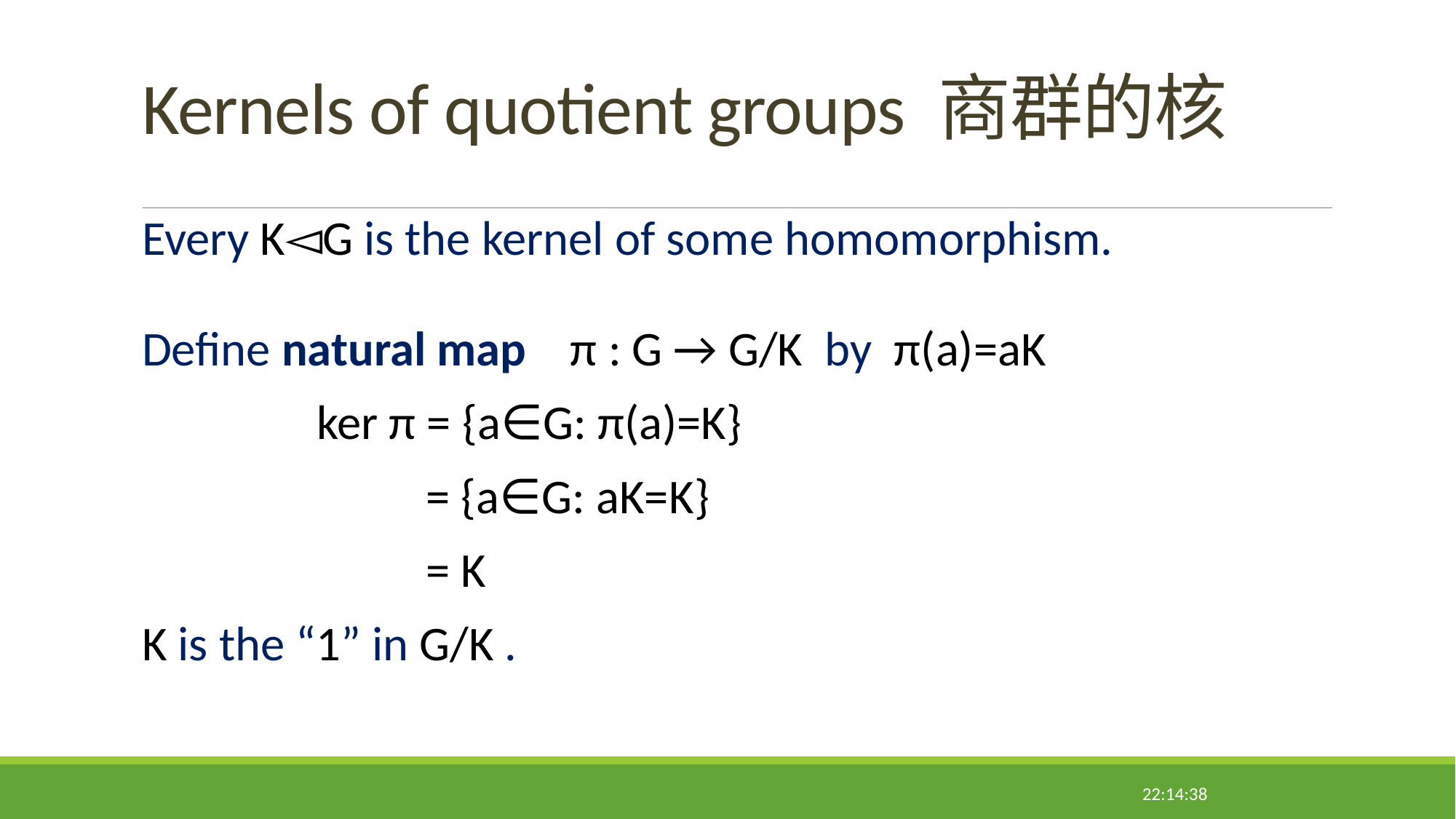

# Kernels of quotient groups 商群的核
Every K◅G is the kernel of some homomorphism.

Define natural map    π : G → G/K  by  π(a)=aK
                ker π = {a∈G: π(a)=K}
                          = {a∈G: aK=K}
                          = K
K is the “1” in G/K .

22:14:38